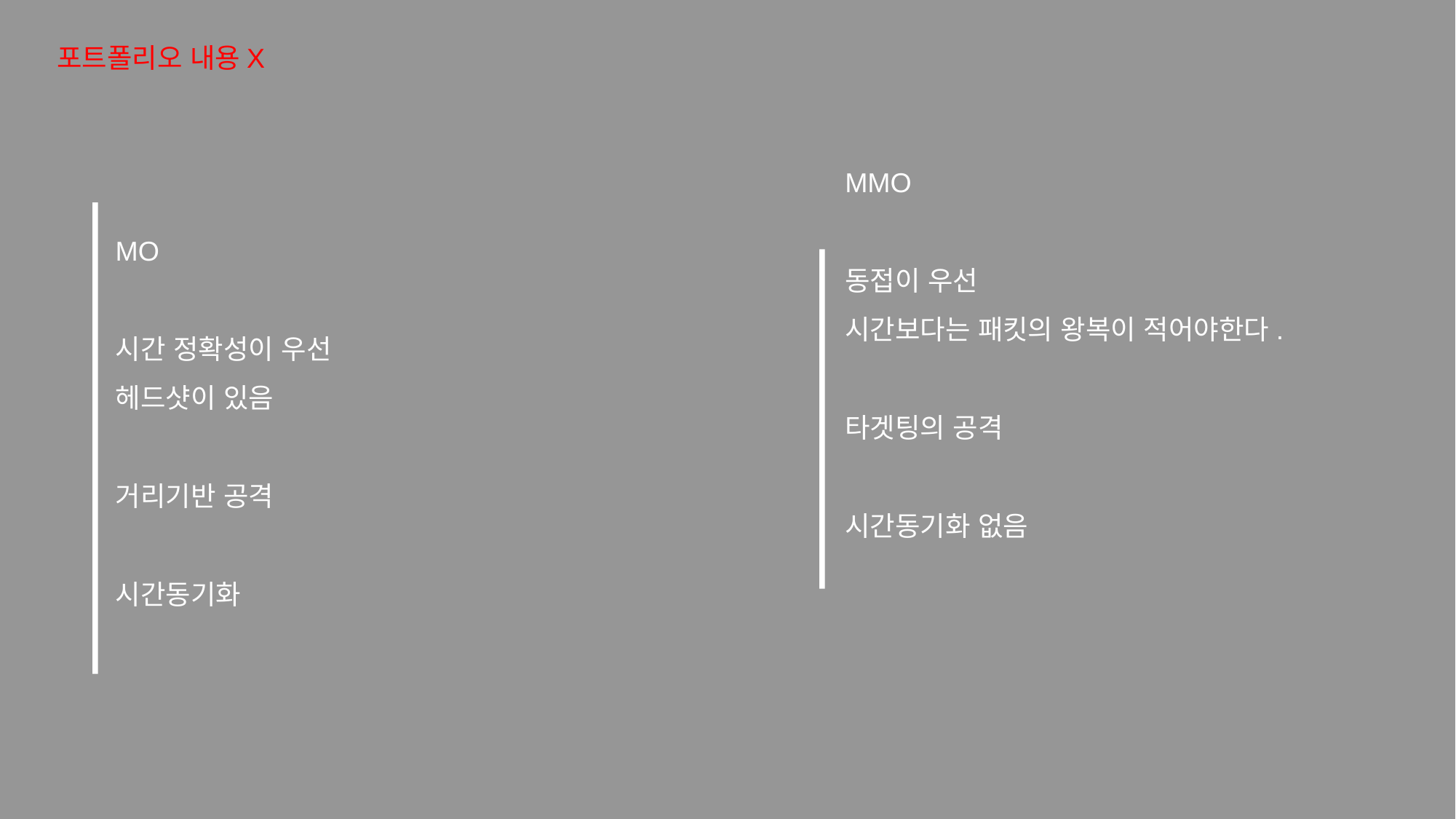

포트폴리오 내용X

MO

시간 정확성이 우선
헤드샷이 있음

거리기반 공격

시간동기화

MMO

동접이 우선
시간보다는 패킷의 왕복이 적어야한다.

타겟팅의 공격

시간동기화 없음